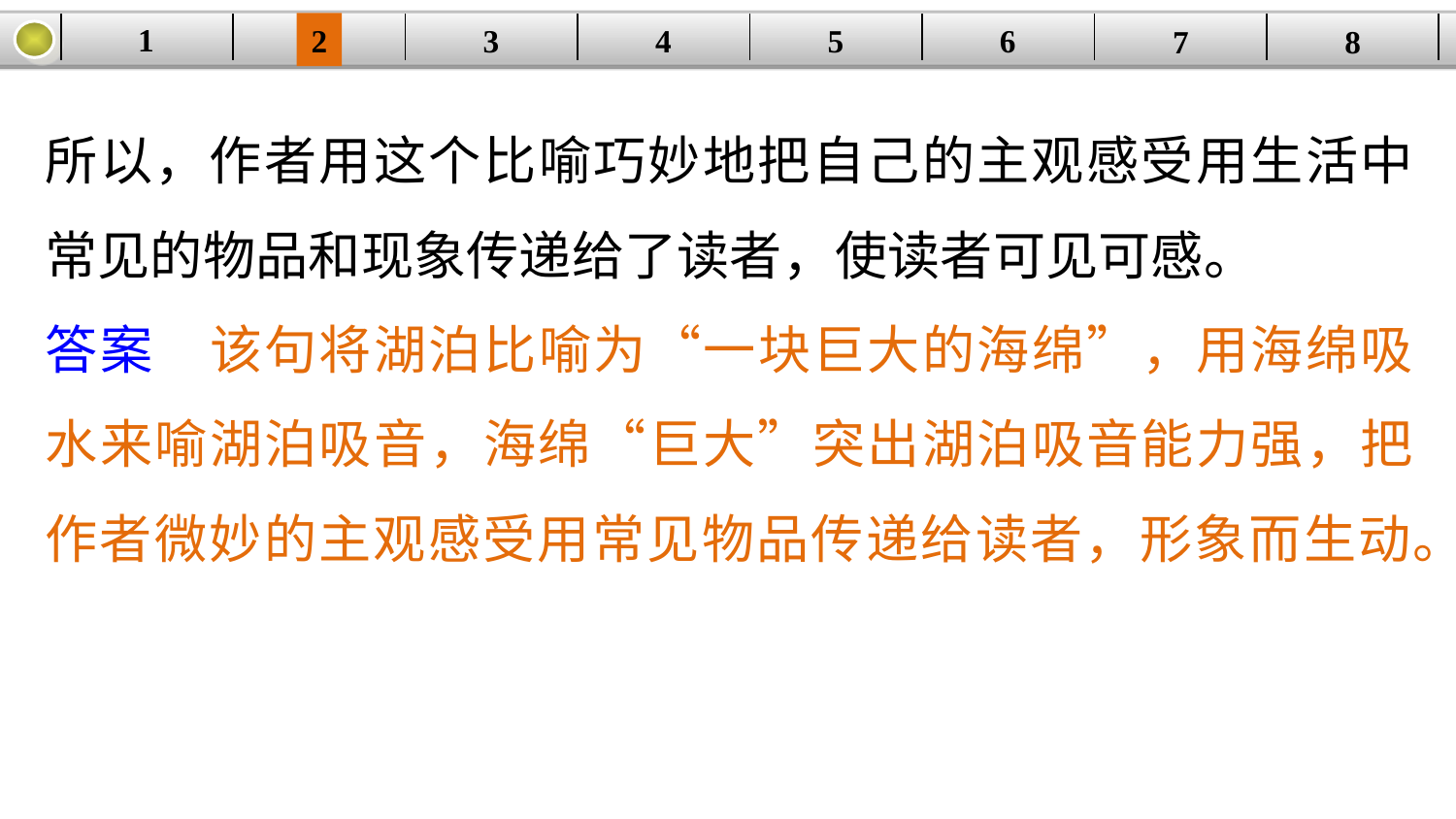

1
2
3
4
|  |  |  |  |  |  |  |  |
| --- | --- | --- | --- | --- | --- | --- | --- |
5
6
7
8

所以，作者用这个比喻巧妙地把自己的主观感受用生活中常见的物品和现象传递给了读者，使读者可见可感。
答案　该句将湖泊比喻为“一块巨大的海绵”，用海绵吸水来喻湖泊吸音，海绵“巨大”突出湖泊吸音能力强，把作者微妙的主观感受用常见物品传递给读者，形象而生动。